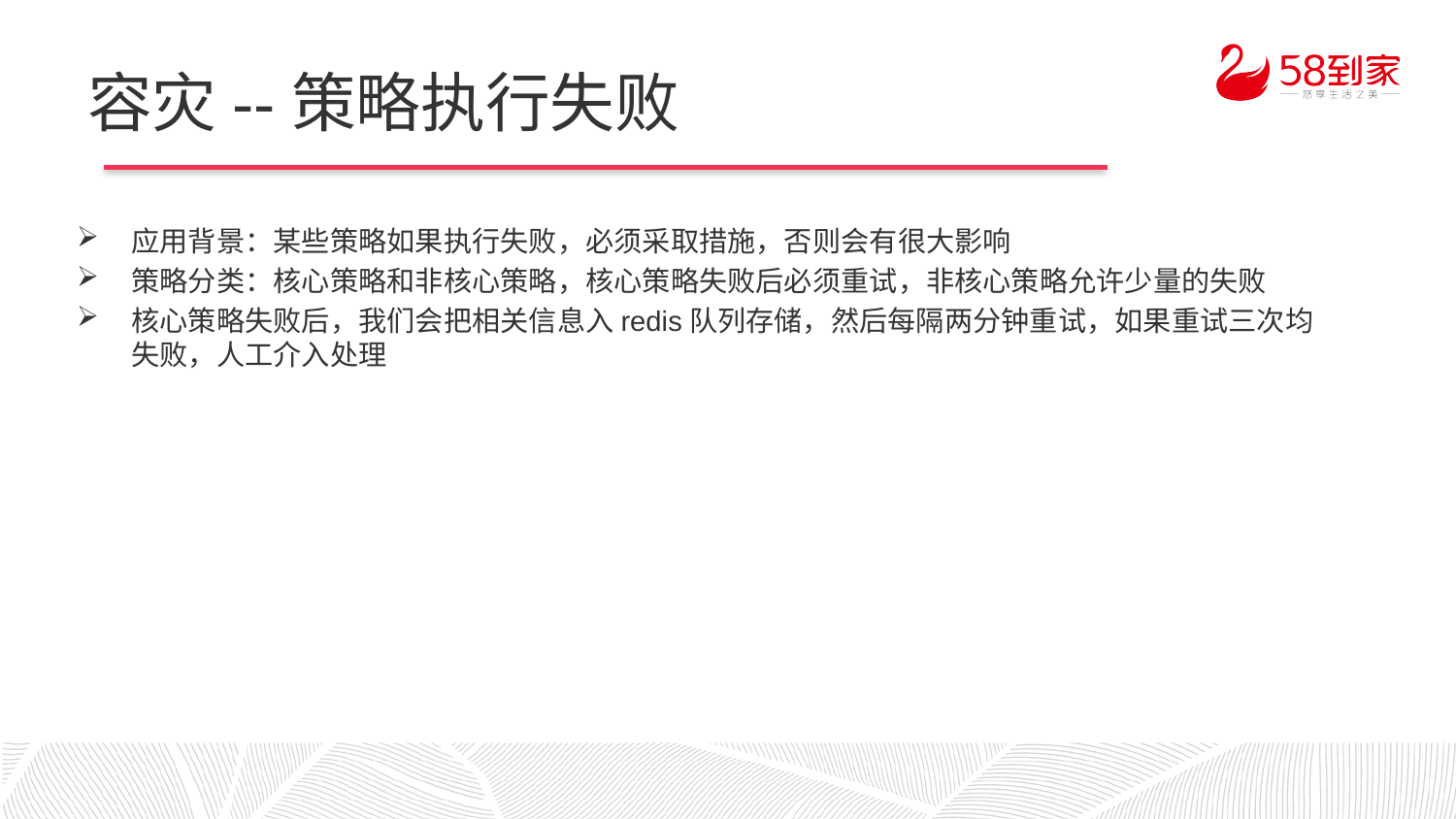

# 容灾--策略执行失败
应用背景：某些策略如果执行失败，必须采取措施，否则会有很大影响
策略分类：核心策略和非核心策略，核心策略失败后必须重试，非核心策略允许少量的失败
核心策略失败后，我们会把相关信息入redis队列存储，然后每隔两分钟重试，如果重试三次均失败，人工介入处理